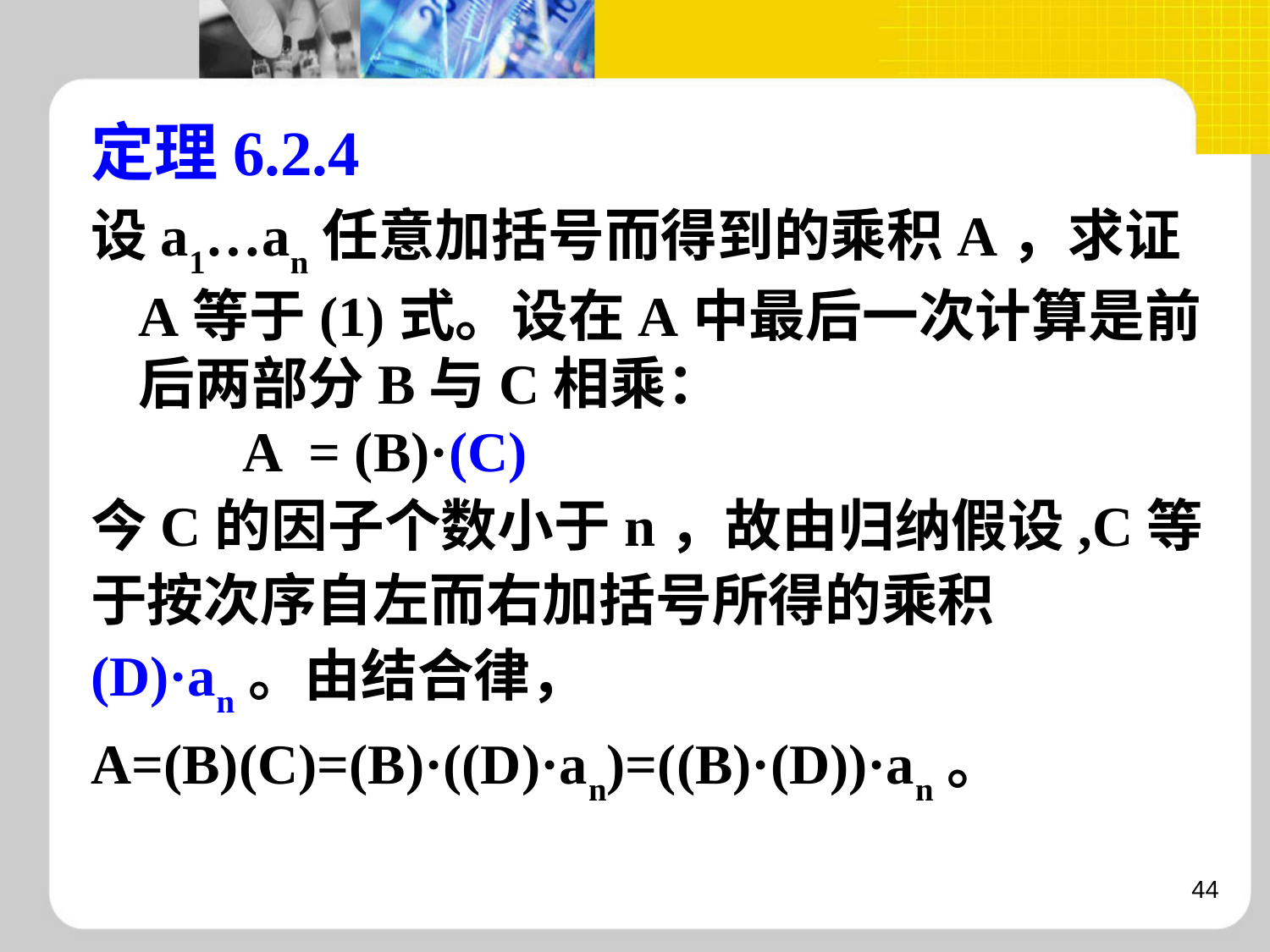

定理6.2.4
设a1…an任意加括号而得到的乘积A，求证A等于(1)式。设在A中最后一次计算是前后两部分B与C相乘：
       A  = (B)·(C)
今C的因子个数小于n，故由归纳假设,C等于按次序自左而右加括号所得的乘积(D)·an。由结合律，
A=(B)(C)=(B)·((D)·an)=((B)·(D))·an。

44